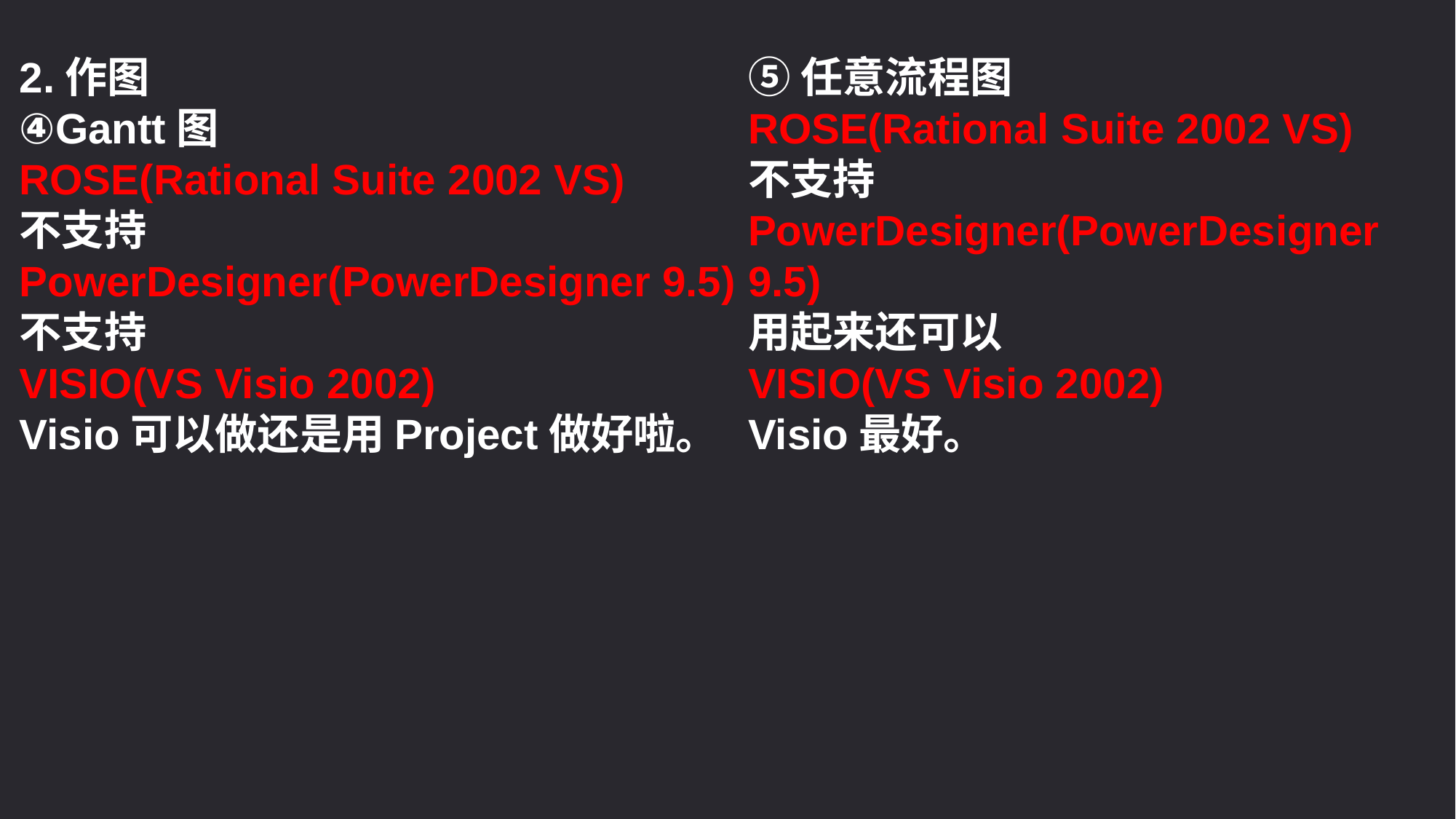

2.作图
④Gantt图
ROSE(Rational Suite 2002 VS)
不支持
PowerDesigner(PowerDesigner 9.5)
不支持
VISIO(VS Visio 2002)
Visio可以做还是用Project做好啦。
⑤任意流程图
ROSE(Rational Suite 2002 VS)
不支持
PowerDesigner(PowerDesigner 9.5)
用起来还可以
VISIO(VS Visio 2002)
Visio最好。